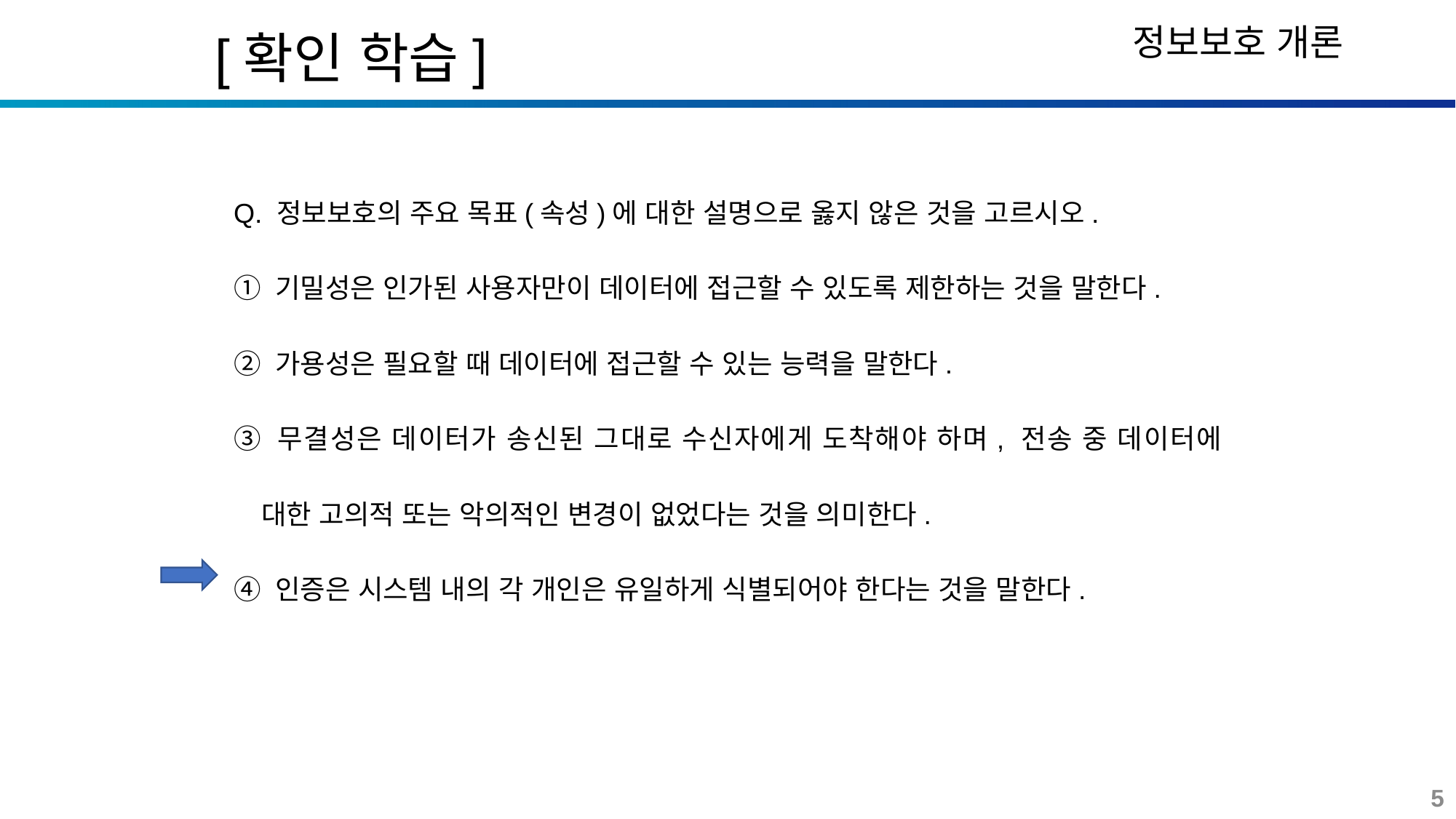

[확인 학습]
Q. 정보보호의 주요 목표(속성)에 대한 설명으로 옳지 않은 것을 고르시오.
① 기밀성은 인가된 사용자만이 데이터에 접근할 수 있도록 제한하는 것을 말한다.
② 가용성은 필요할 때 데이터에 접근할 수 있는 능력을 말한다.
③ 무결성은 데이터가 송신된 그대로 수신자에게 도착해야 하며, 전송 중 데이터에 대한 고의적 또는 악의적인 변경이 없었다는 것을 의미한다.
④ 인증은 시스템 내의 각 개인은 유일하게 식별되어야 한다는 것을 말한다.

5